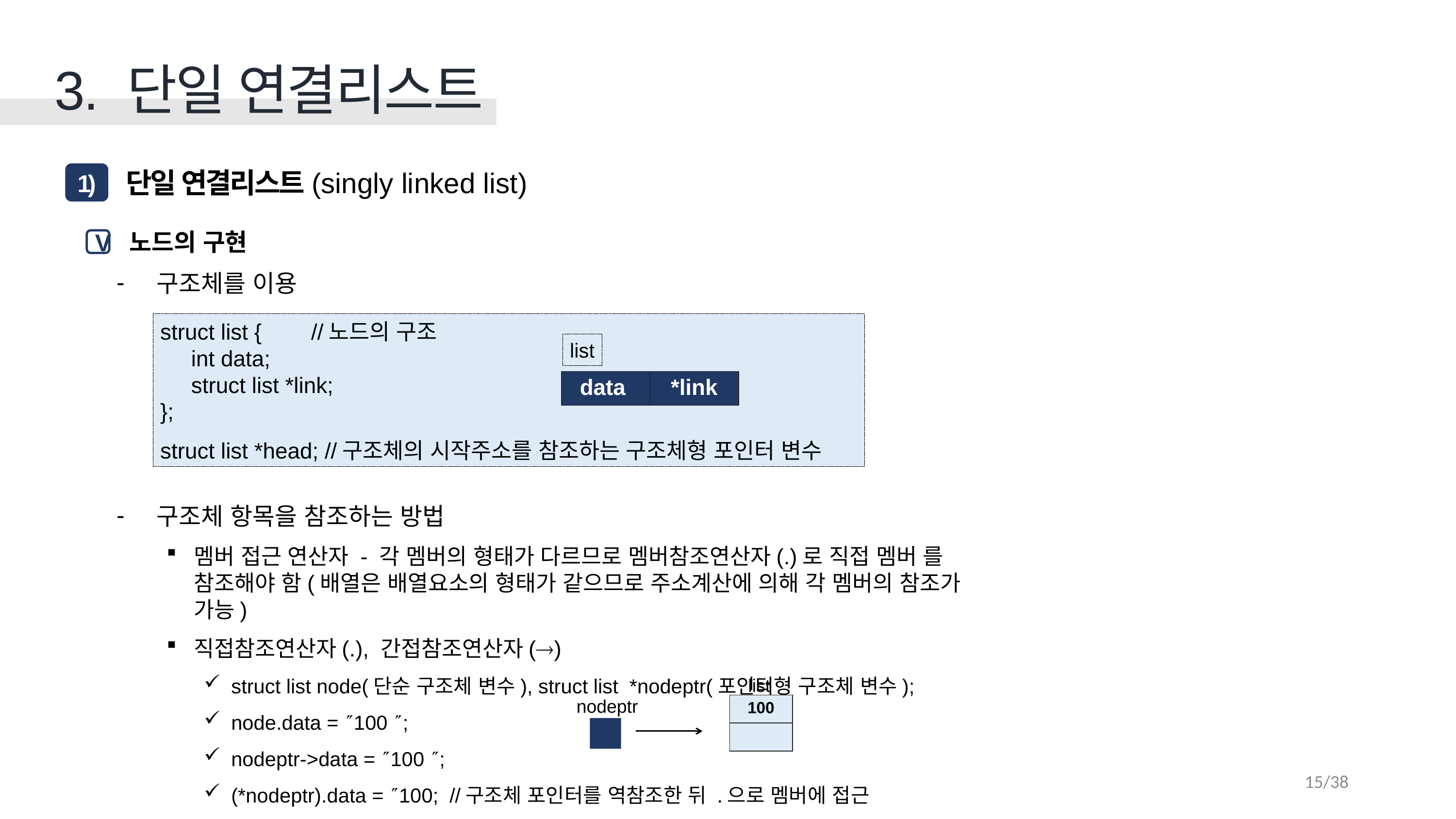

3. 단일 연결리스트

 단일 연결리스트(singly linked list)

1)
 노드의 구현

 구조체를 이용

 구조체 항목을 참조하는 방법

멤버 접근 연산자 - 각 멤버의 형태가 다르므로 멤버참조연산자(.)로 직접 멤버 를 참조해야 함(배열은 배열요소의 형태가 같으므로 주소계산에 의해 각 멤버의 참조가 가능)

직접참조연산자(.), 간접참조연산자(→)

struct list node(단순 구조체 변수), struct list  *nodeptr(포인터형 구조체 변수);

node.data = ″100 ″;

nodeptr->data = ″100 ″;

(*nodeptr).data = ″100;  //구조체 포인터를 역참조한 뒤 .으로 멤버에 접근
V
struct list {        //노드의 구조
     int data;
     struct list *link;
};

struct list *head; //구조체의 시작주소를 참조하는 구조체형 포인터 변수
list
| data | \*link |
| --- | --- |
list
nodeptr
| 100 |
| --- |
|  |

15/38